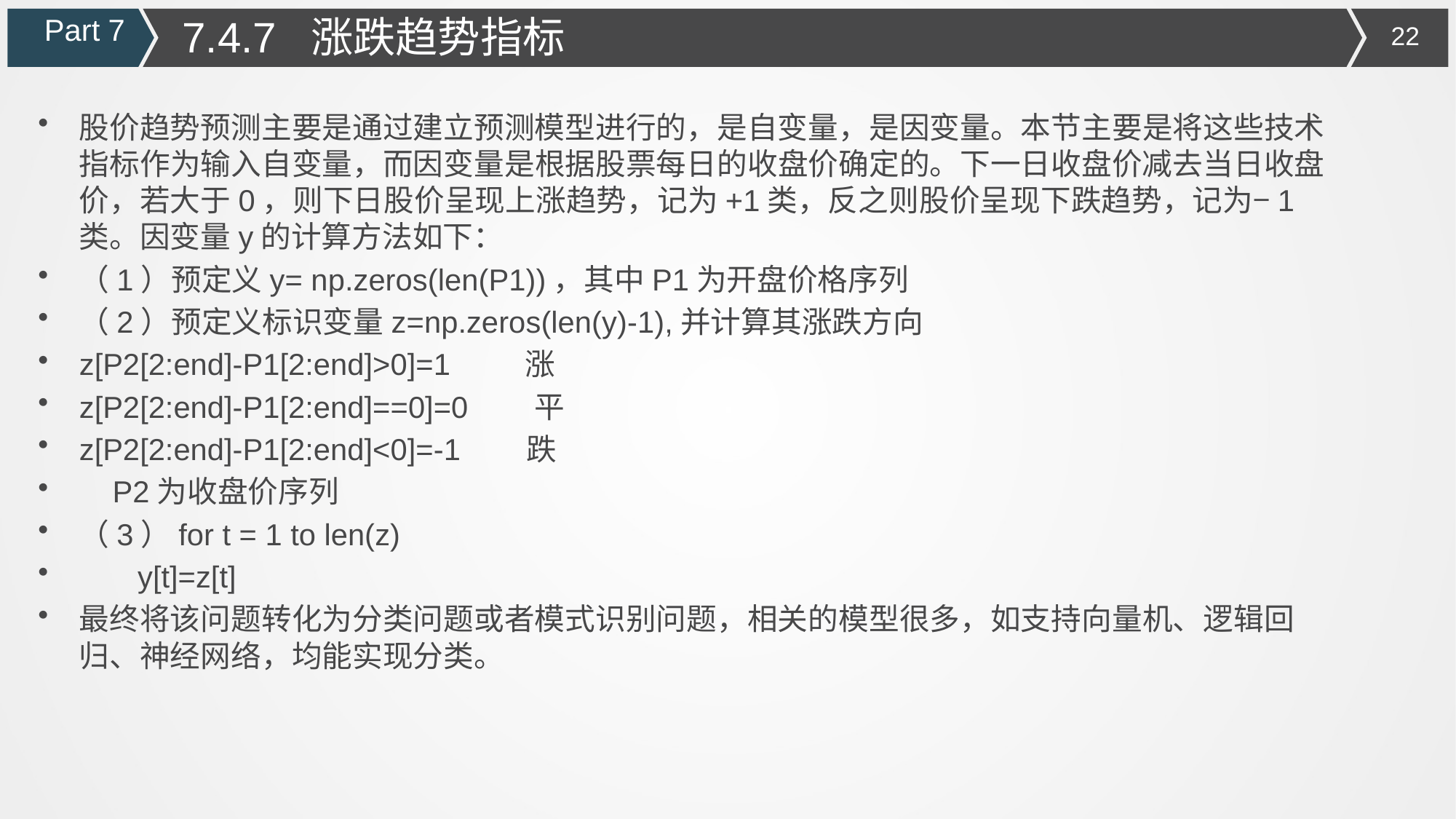

7.4.7  涨跌趋势指标
Part 7
股价趋势预测主要是通过建立预测模型进行的，是自变量，是因变量。本节主要是将这些技术指标作为输入自变量，而因变量是根据股票每日的收盘价确定的。下一日收盘价减去当日收盘价，若大于0，则下日股价呈现上涨趋势，记为+1类，反之则股价呈现下跌趋势，记为−1类。因变量y的计算方法如下：
（1）预定义y= np.zeros(len(P1))，其中P1为开盘价格序列
（2）预定义标识变量z=np.zeros(len(y)-1),并计算其涨跌方向
z[P2[2:end]-P1[2:end]>0]=1        涨
z[P2[2:end]-P1[2:end]==0]=0       平
z[P2[2:end]-P1[2:end]<0]=-1       跌
    P2为收盘价序列
（3）for t = 1 to len(z)
       y[t]=z[t]
最终将该问题转化为分类问题或者模式识别问题，相关的模型很多，如支持向量机、逻辑回归、神经网络，均能实现分类。